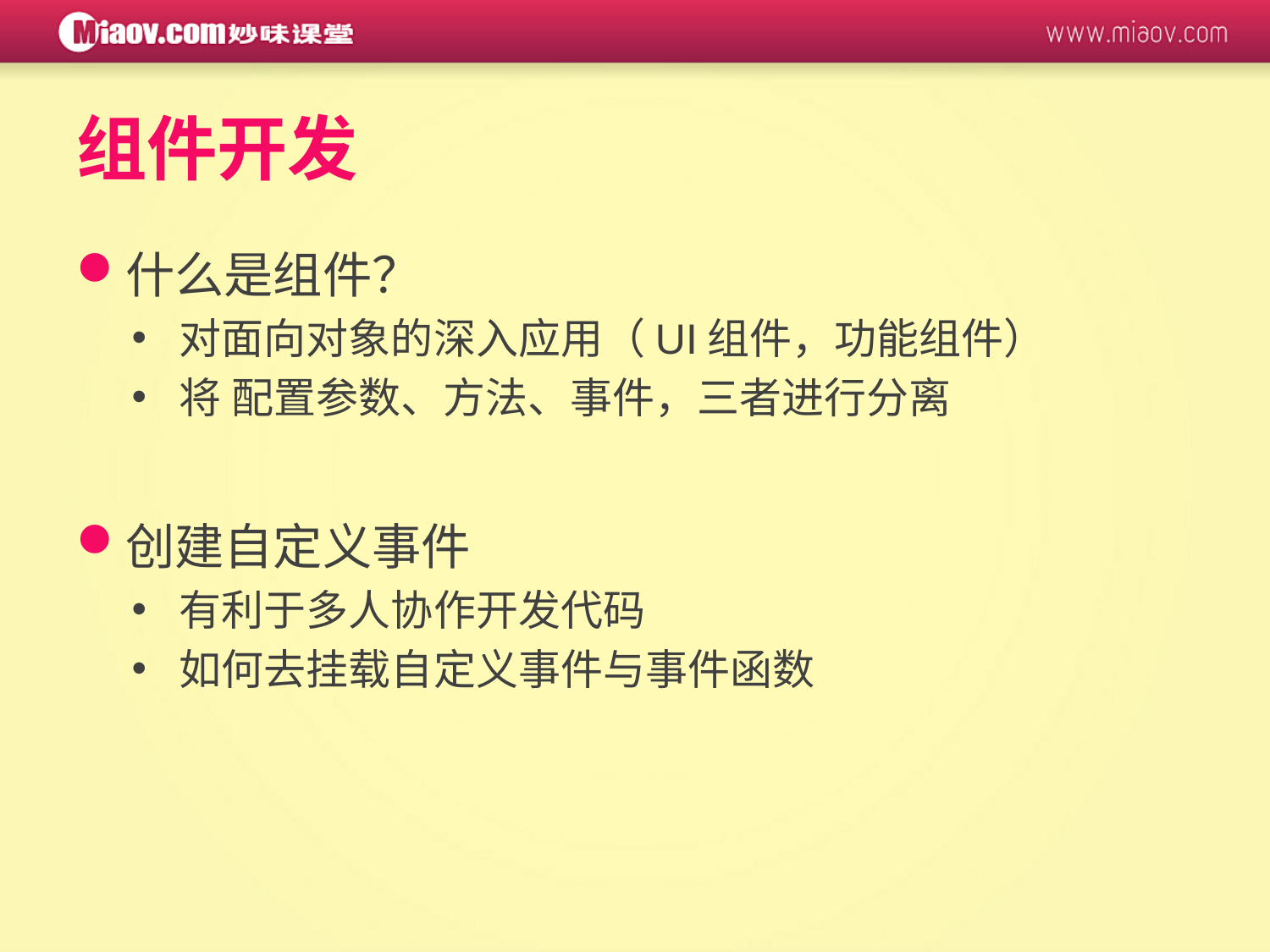

# 组件开发
什么是组件？
对面向对象的深入应用（UI组件，功能组件）
将 配置参数、方法、事件，三者进行分离

创建自定义事件
有利于多人协作开发代码
如何去挂载自定义事件与事件函数